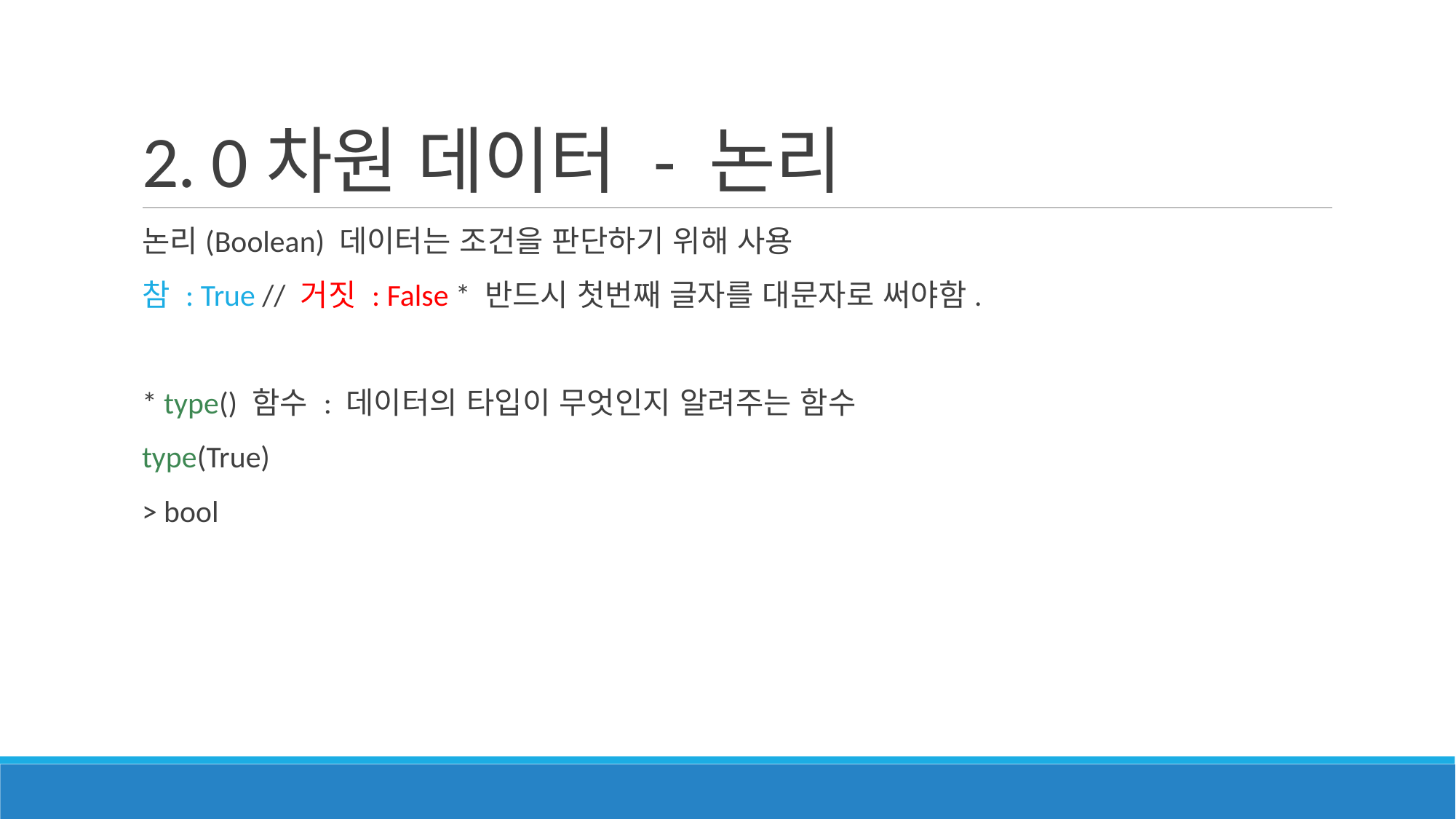

# 2. 0차원 데이터 - 논리
논리(Boolean) 데이터는 조건을 판단하기 위해 사용
참 : True // 거짓 : False * 반드시 첫번째 글자를 대문자로 써야함.

* type() 함수 : 데이터의 타입이 무엇인지 알려주는 함수
type(True)
> bool